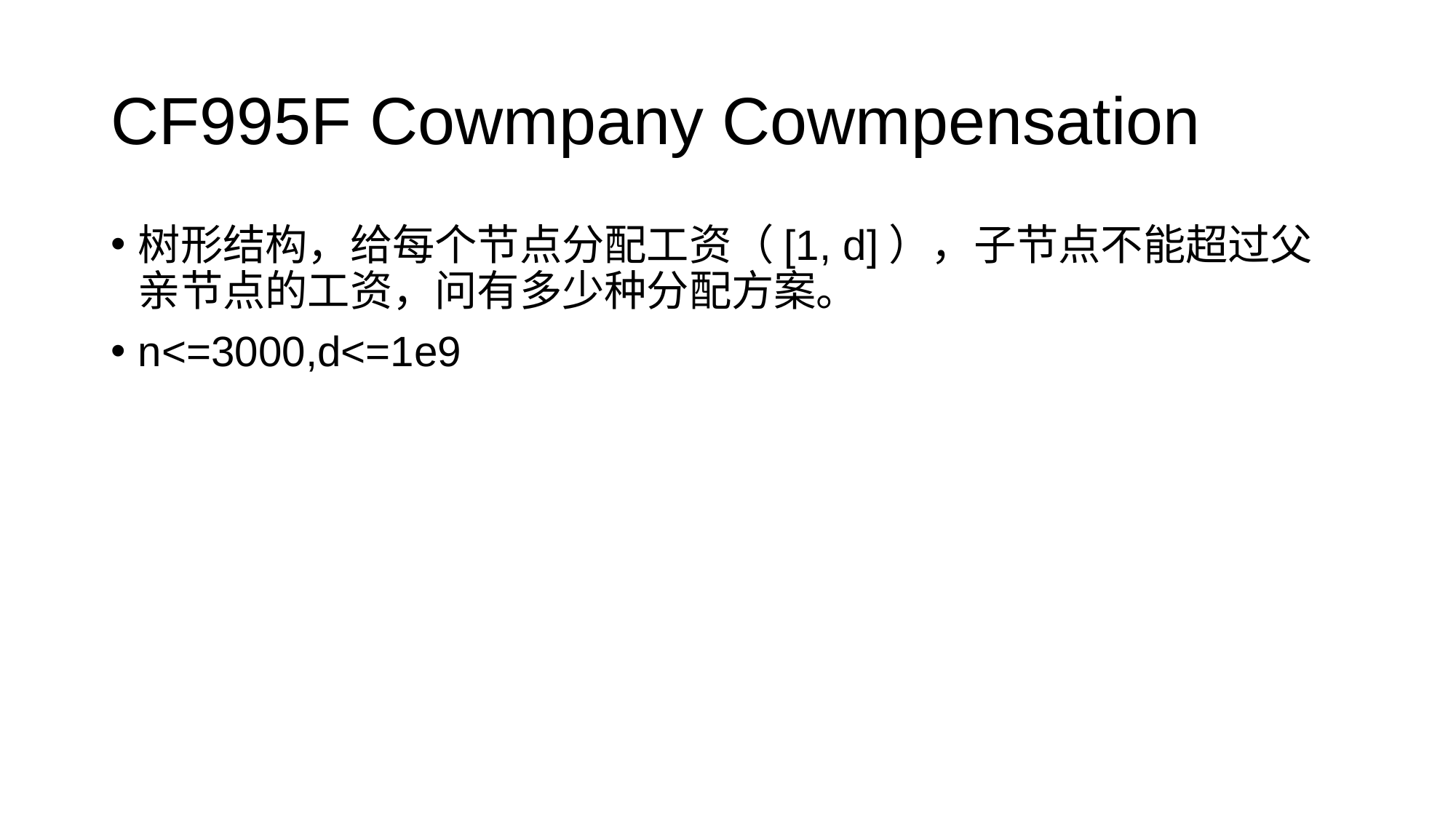

# CF995F Cowmpany Cowmpensation
树形结构，给每个节点分配工资（[1, d]），子节点不能超过父亲节点的工资，问有多少种分配方案。
n<=3000,d<=1e9